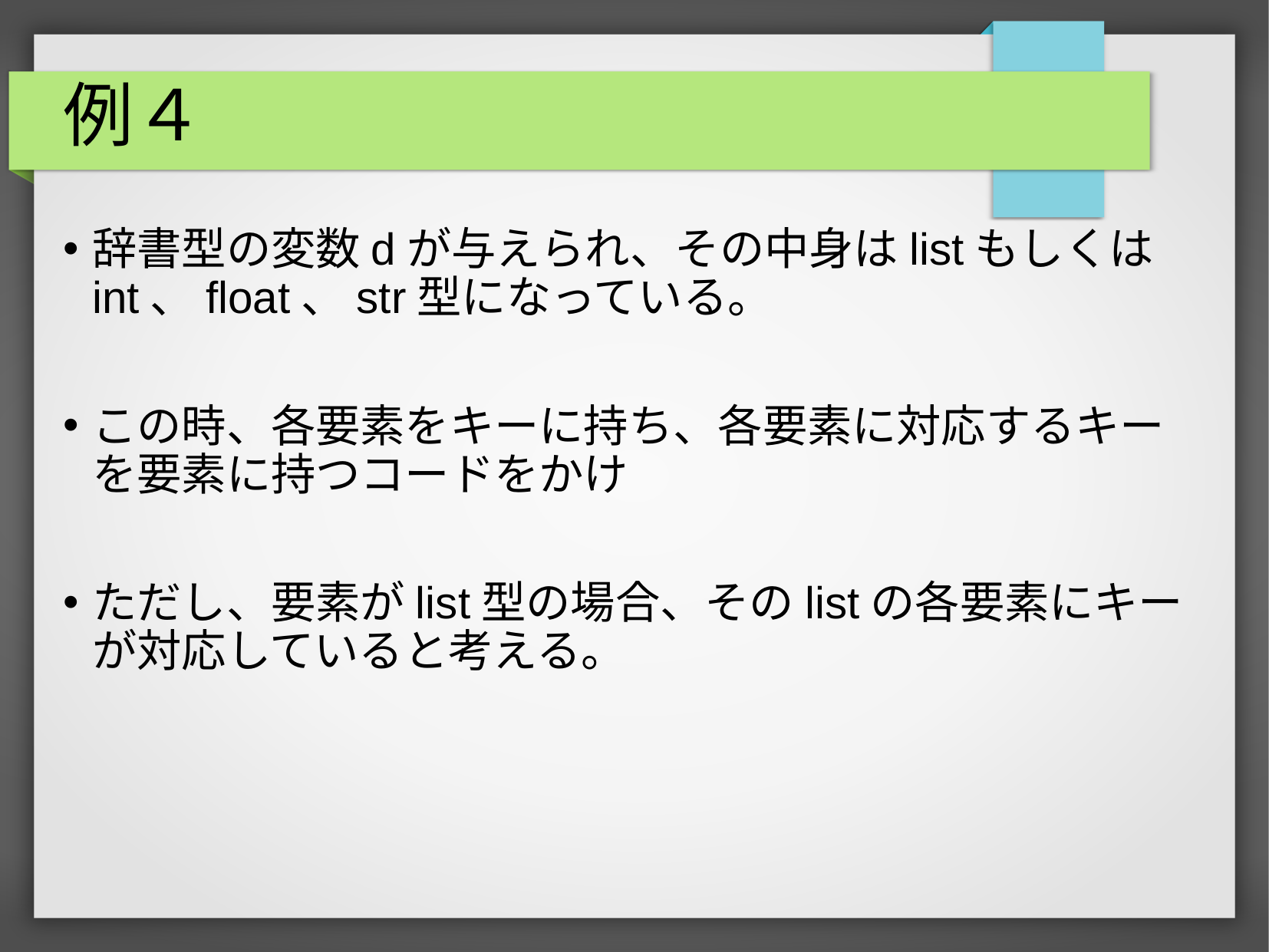

# 辞書型の変数dが与えられ、その中身はlistもしくはint、float、str型になっている。

この時、各要素をキーに持ち、各要素に対応するキーを要素に持つコードをかけ

ただし、要素がlist型の場合、そのlistの各要素にキーが対応していると考える。

例４